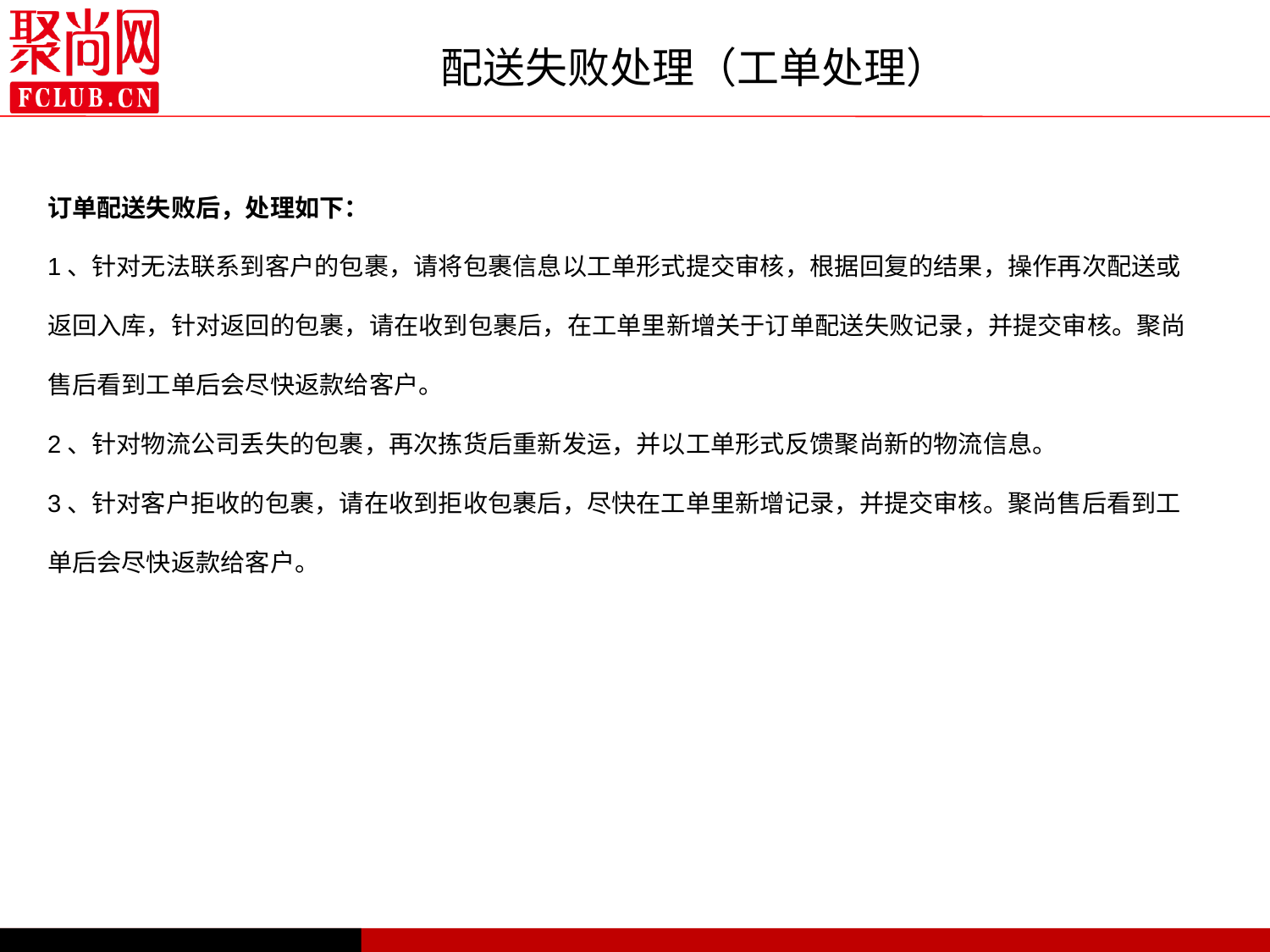

# 配送失败处理（工单处理）
订单配送失败后，处理如下：
1、针对无法联系到客户的包裹，请将包裹信息以工单形式提交审核，根据回复的结果，操作再次配送或返回入库，针对返回的包裹，请在收到包裹后，在工单里新增关于订单配送失败记录，并提交审核。聚尚售后看到工单后会尽快返款给客户。
2、针对物流公司丢失的包裹，再次拣货后重新发运，并以工单形式反馈聚尚新的物流信息。
3、针对客户拒收的包裹，请在收到拒收包裹后，尽快在工单里新增记录，并提交审核。聚尚售后看到工单后会尽快返款给客户。